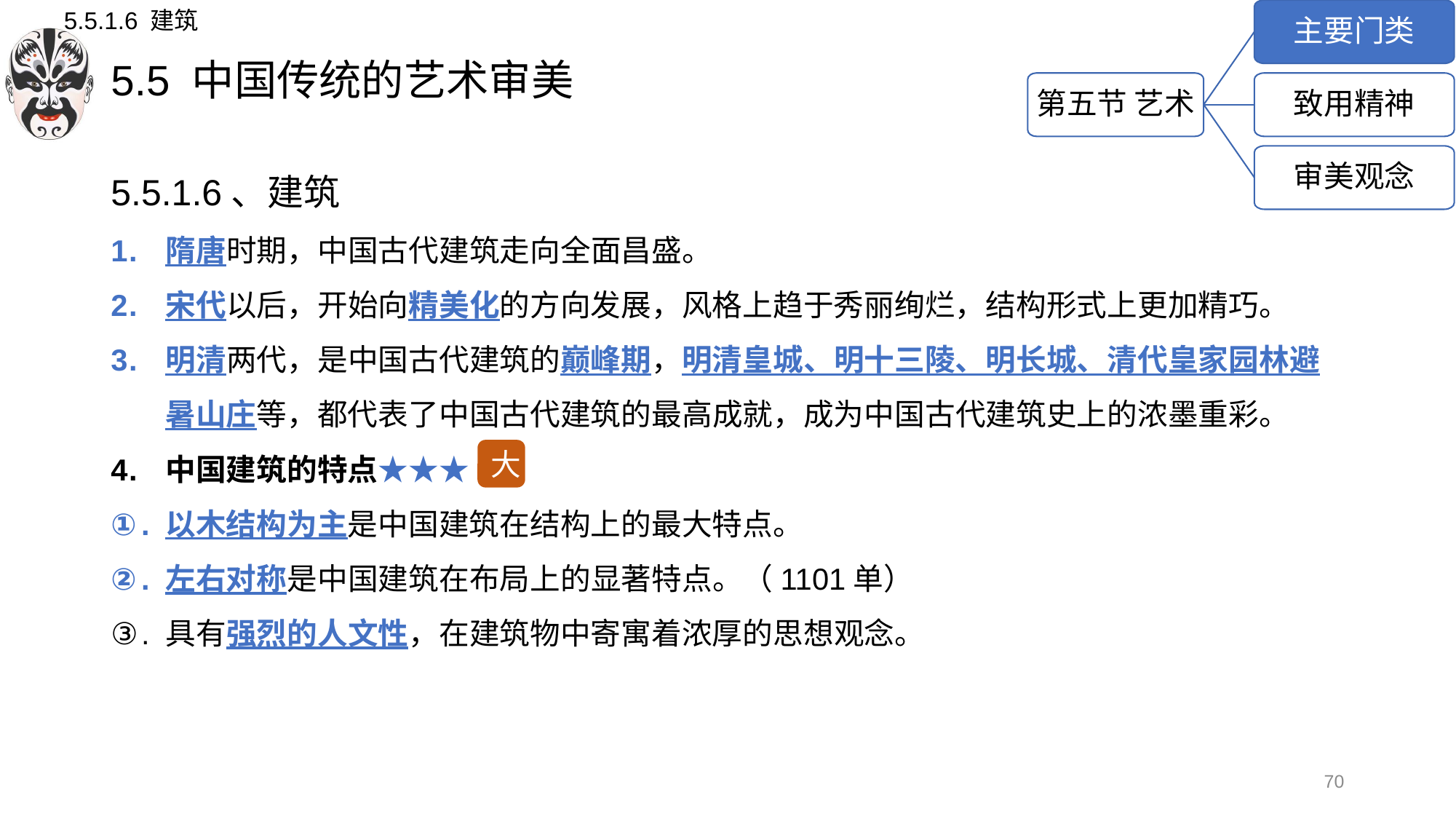

5.5.1.6 建筑
主要门类
# 5.5 中国传统的艺术审美

第五节 艺术
致用精神

5.5.1.6、建筑
隋唐时期，中国古代建筑走向全面昌盛。
宋代以后，开始向精美化的方向发展，风格上趋于秀丽绚烂，结构形式上更加精巧。
明清两代，是中国古代建筑的巅峰期，明清皇城、明十三陵、明长城、清代皇家园林避暑山庄等，都代表了中国古代建筑的最高成就，成为中国古代建筑史上的浓墨重彩。
中国建筑的特点★★★
以木结构为主是中国建筑在结构上的最大特点。
左右对称是中国建筑在布局上的显著特点。（1101单）
具有强烈的人文性，在建筑物中寄寓着浓厚的思想观念。
审美观念
大
70